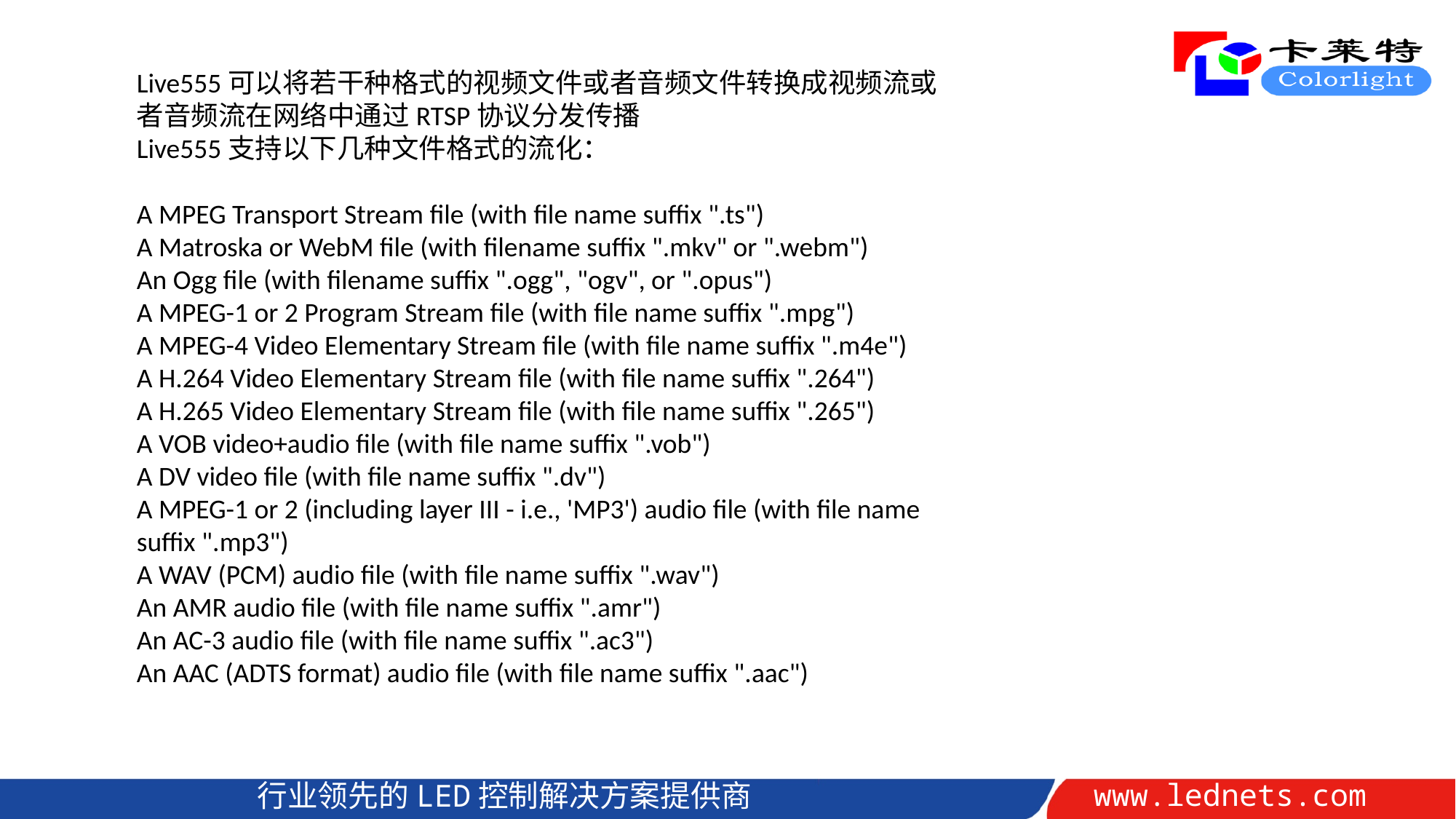

Live555可以将若干种格式的视频文件或者音频文件转换成视频流或者音频流在网络中通过RTSP协议分发传播
Live555支持以下几种文件格式的流化：

A MPEG Transport Stream file (with file name suffix ".ts")
A Matroska or WebM file (with filename suffix ".mkv" or ".webm")
An Ogg file (with filename suffix ".ogg", "ogv", or ".opus")
A MPEG-1 or 2 Program Stream file (with file name suffix ".mpg")
A MPEG-4 Video Elementary Stream file (with file name suffix ".m4e")
A H.264 Video Elementary Stream file (with file name suffix ".264")
A H.265 Video Elementary Stream file (with file name suffix ".265")
A VOB video+audio file (with file name suffix ".vob")
A DV video file (with file name suffix ".dv")
A MPEG-1 or 2 (including layer III - i.e., 'MP3') audio file (with file name suffix ".mp3")
A WAV (PCM) audio file (with file name suffix ".wav")
An AMR audio file (with file name suffix ".amr")
An AC-3 audio file (with file name suffix ".ac3")
An AAC (ADTS format) audio file (with file name suffix ".aac")